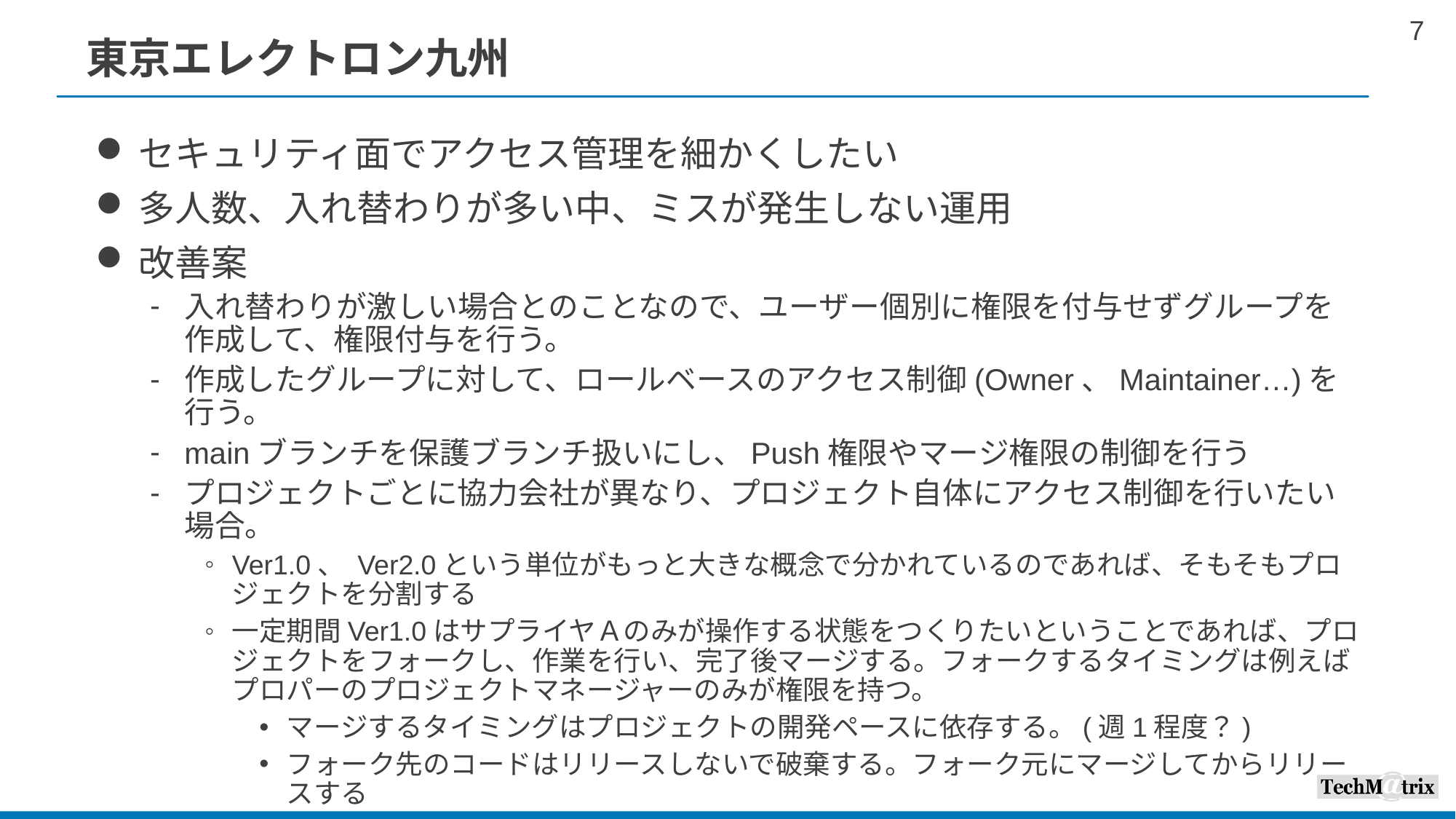

# 東京エレクトロン九州
セキュリティ面でアクセス管理を細かくしたい
多人数、入れ替わりが多い中、ミスが発生しない運用
改善案
入れ替わりが激しい場合とのことなので、ユーザー個別に権限を付与せずグループを作成して、権限付与を行う。
作成したグループに対して、ロールベースのアクセス制御(Owner、Maintainer…)を行う。
mainブランチを保護ブランチ扱いにし、Push権限やマージ権限の制御を行う
プロジェクトごとに協力会社が異なり、プロジェクト自体にアクセス制御を行いたい場合。
Ver1.0、 Ver2.0という単位がもっと大きな概念で分かれているのであれば、そもそもプロジェクトを分割する
一定期間Ver1.0はサプライヤＡのみが操作する状態をつくりたいということであれば、プロジェクトをフォークし、作業を行い、完了後マージする。フォークするタイミングは例えばプロパーのプロジェクトマネージャーのみが権限を持つ。
マージするタイミングはプロジェクトの開発ペースに依存する。(週1程度？)
フォーク先のコードはリリースしないで破棄する。フォーク元にマージしてからリリースする